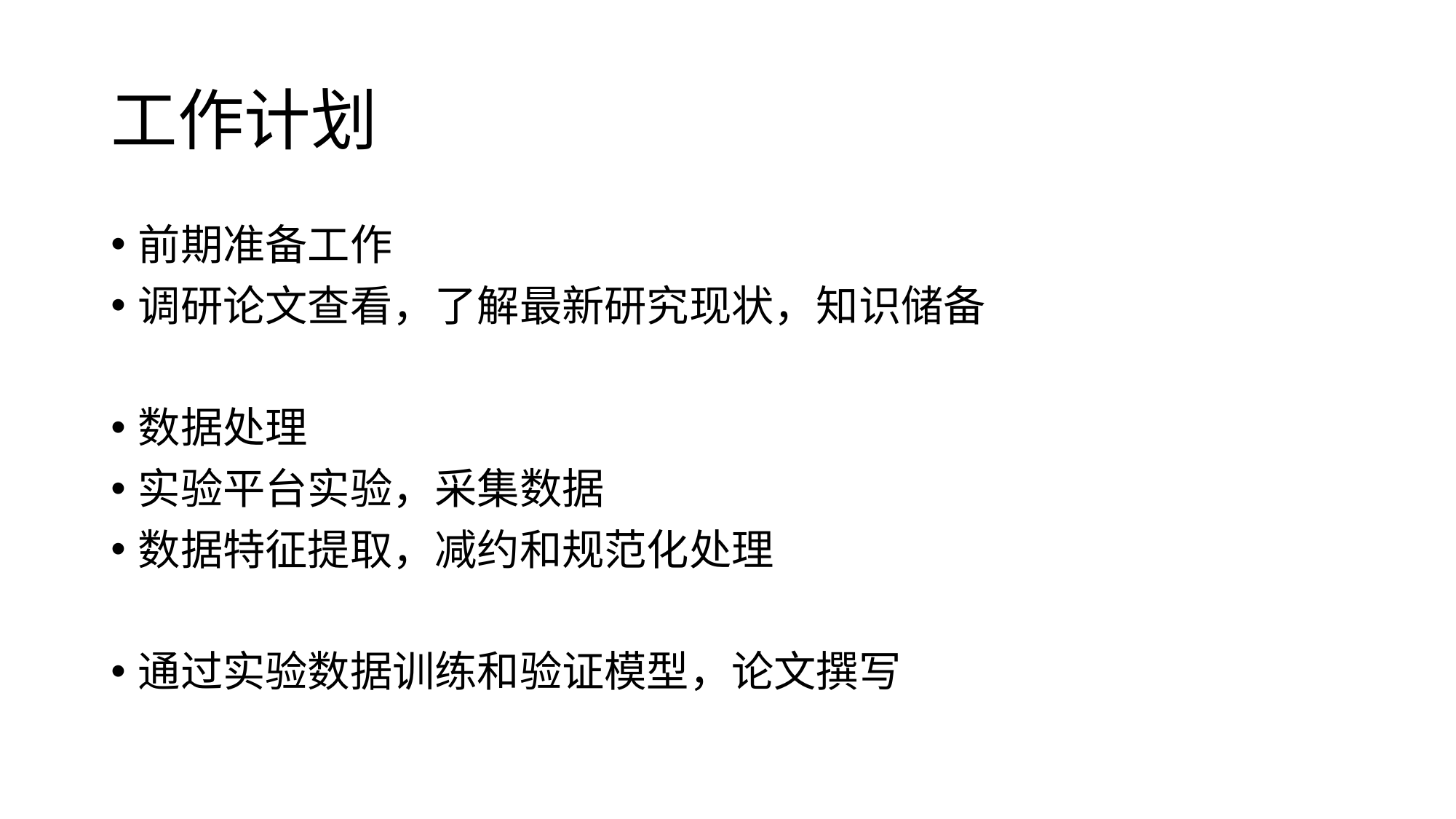

# 工作计划
前期准备工作
调研论文查看，了解最新研究现状，知识储备

数据处理
实验平台实验，采集数据
数据特征提取，减约和规范化处理

通过实验数据训练和验证模型，论文撰写